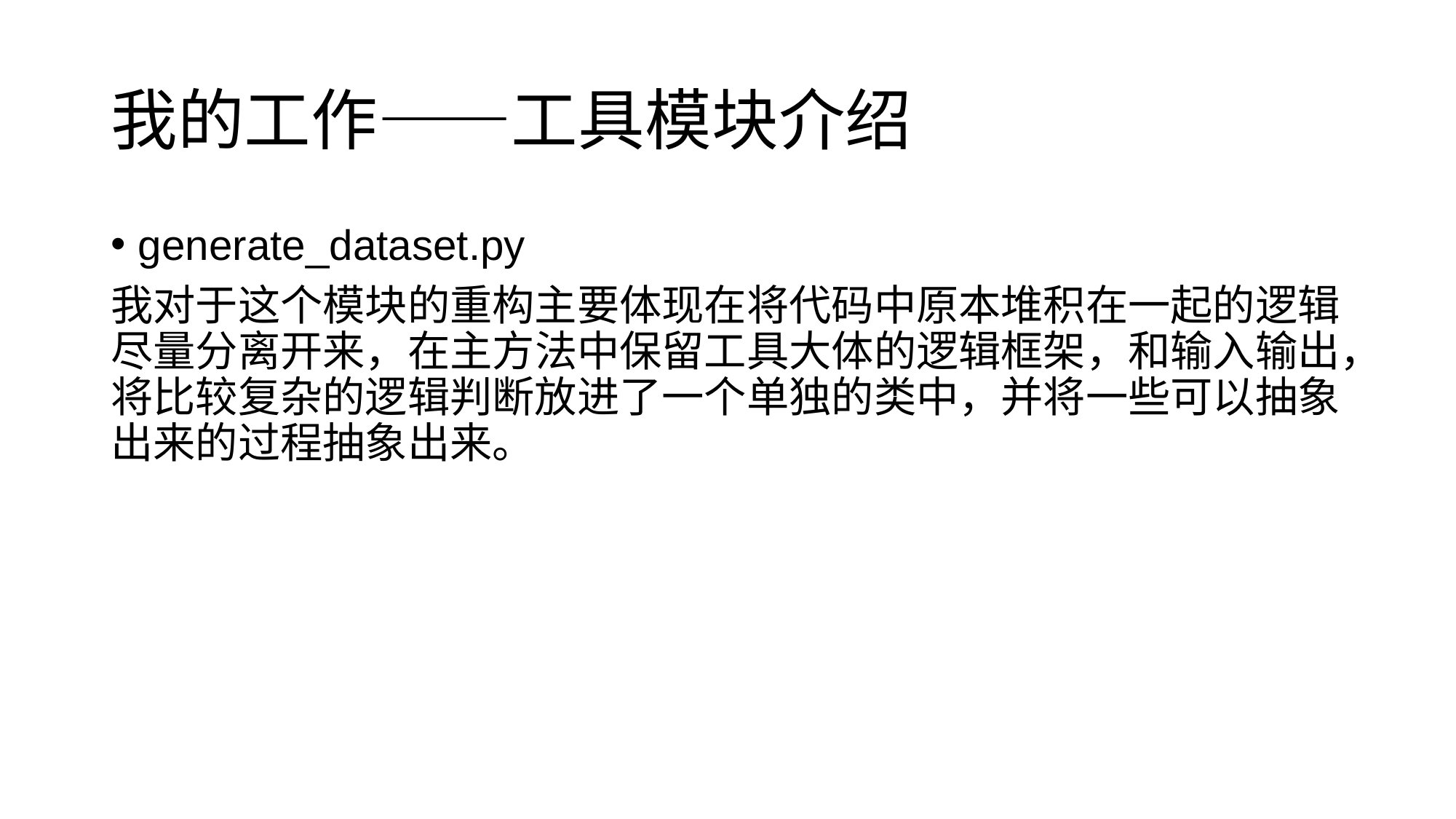

# 我的工作——工具模块介绍
generate_dataset.py
我对于这个模块的重构主要体现在将代码中原本堆积在一起的逻辑尽量分离开来，在主方法中保留工具大体的逻辑框架，和输入输出，将比较复杂的逻辑判断放进了一个单独的类中，并将一些可以抽象出来的过程抽象出来。